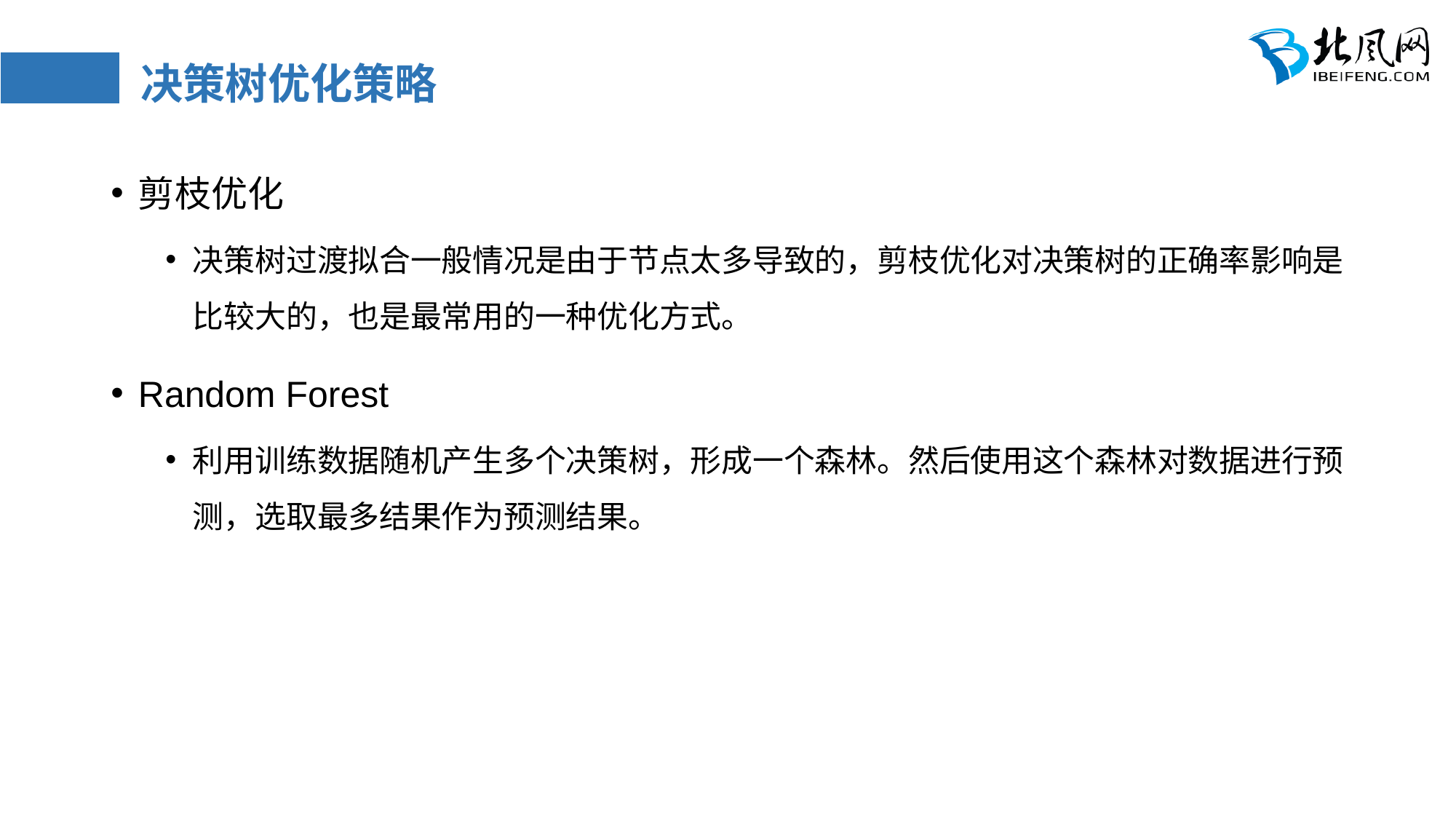

# 决策树优化策略
剪枝优化
决策树过渡拟合一般情况是由于节点太多导致的，剪枝优化对决策树的正确率影响是比较大的，也是最常用的一种优化方式。
Random Forest
利用训练数据随机产生多个决策树，形成一个森林。然后使用这个森林对数据进行预测，选取最多结果作为预测结果。